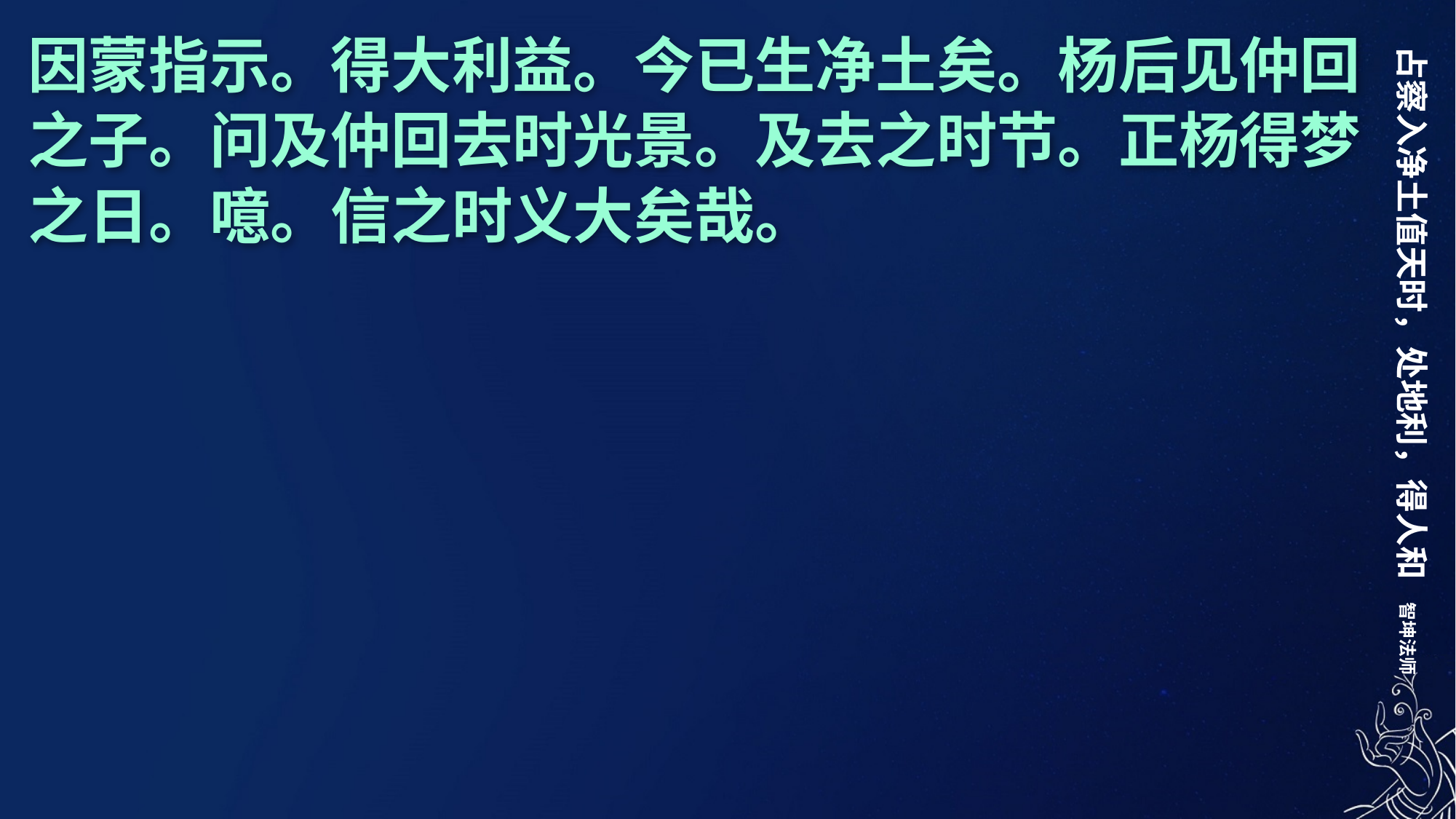

因蒙指示。得大利益。今已生净土矣。杨后见仲回之子。问及仲回去时光景。及去之时节。正杨得梦之日。噫。信之时义大矣哉。